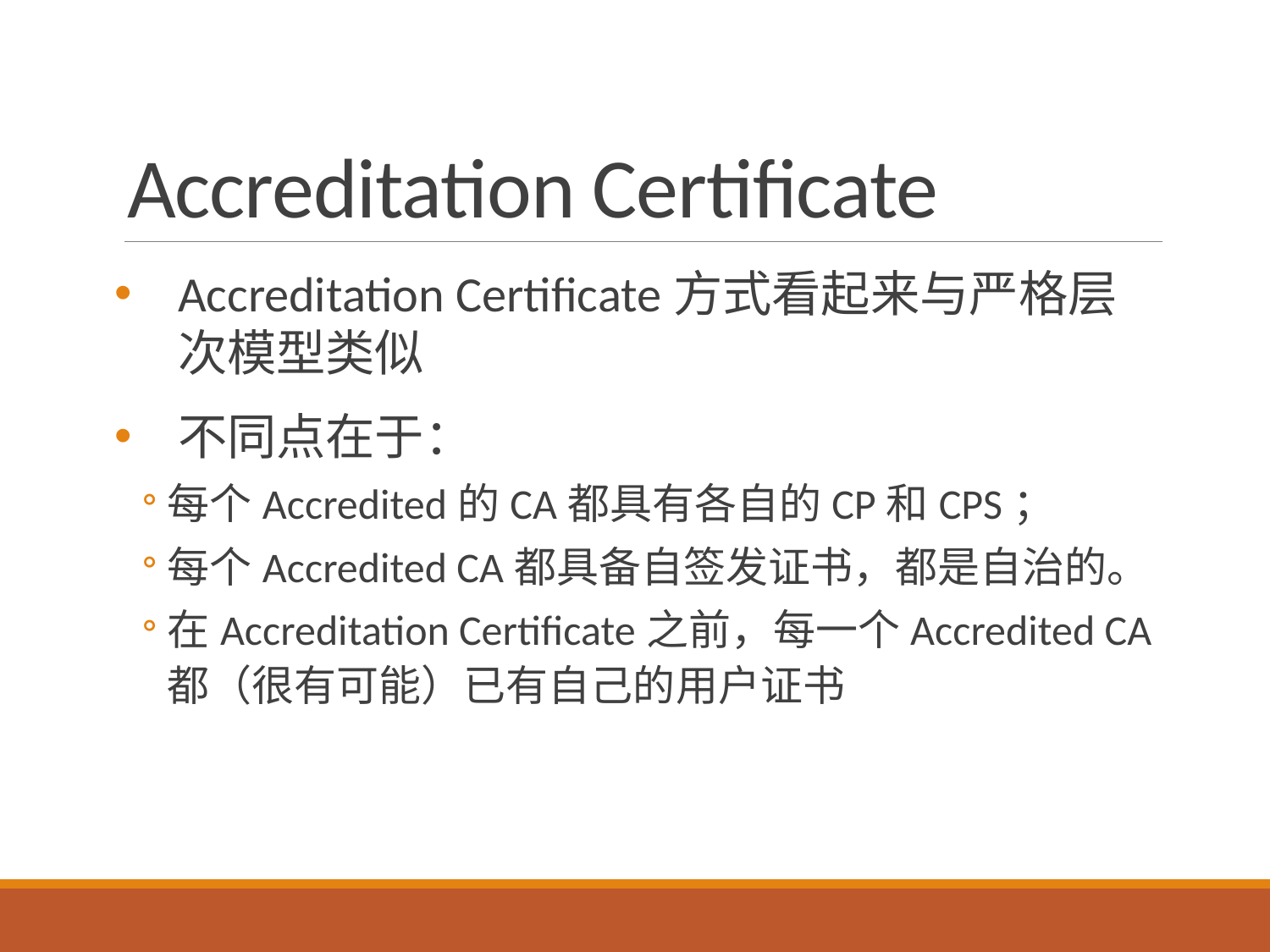

# Accreditation Certificate
Accreditation Certificate方式看起来与严格层次模型类似
不同点在于：
每个Accredited的CA都具有各自的CP和CPS；
每个Accredited CA都具备自签发证书，都是自治的。
在Accreditation Certificate之前，每一个Accredited CA都（很有可能）已有自己的用户证书

65